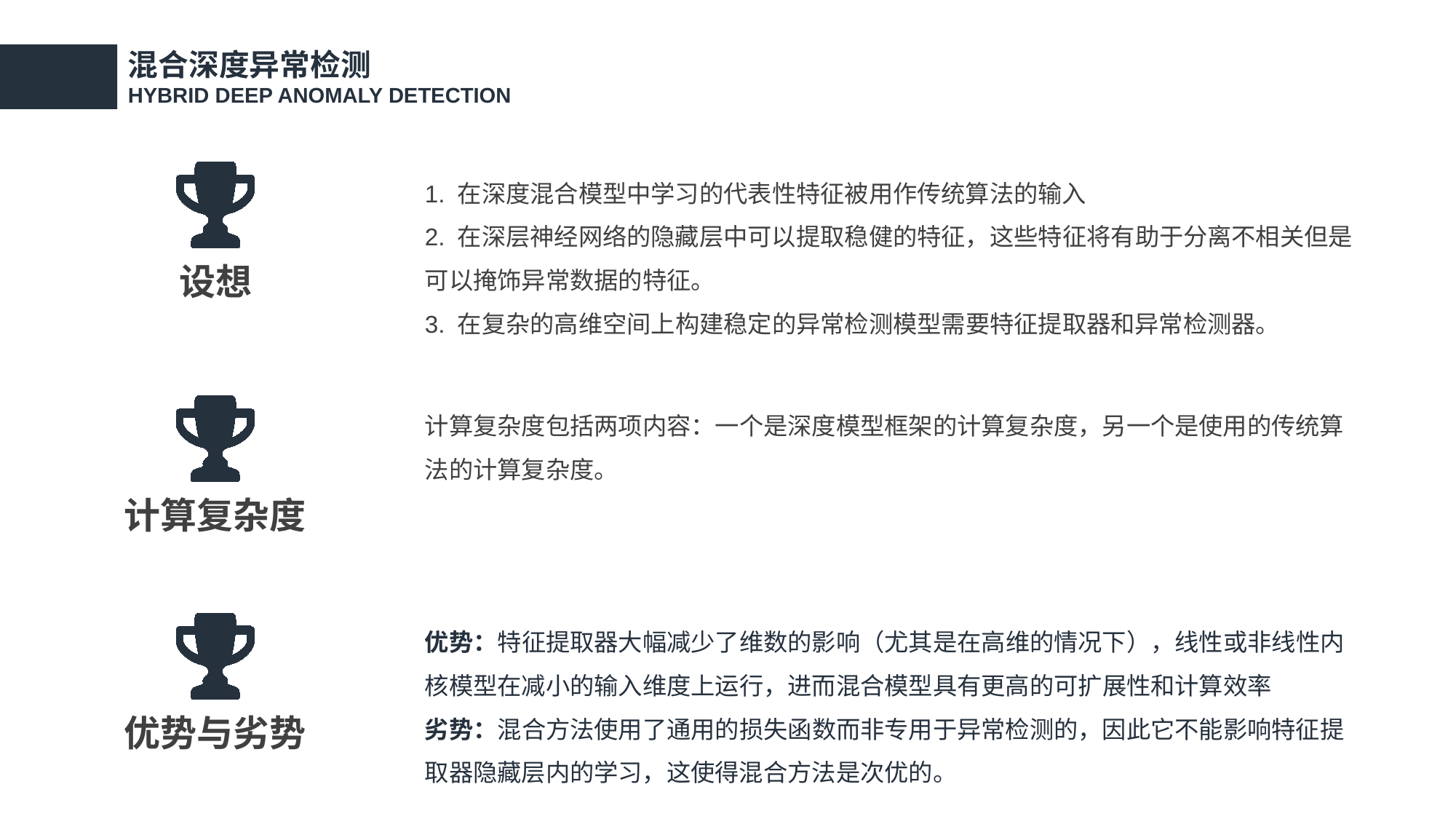

混合深度异常检测
HYBRID DEEP ANOMALY DETECTION

1. 在深度混合模型中学习的代表性特征被用作传统算法的输入
2. 在深层神经网络的隐藏层中可以提取稳健的特征，这些特征将有助于分离不相关但是可以掩饰异常数据的特征。
3. 在复杂的高维空间上构建稳定的异常检测模型需要特征提取器和异常检测器。

设想
计算复杂度包括两项内容：一个是深度模型框架的计算复杂度，另一个是使用的传统算法的计算复杂度。

计算复杂度
优势：特征提取器大幅减少了维数的影响（尤其是在高维的情况下），线性或非线性内核模型在减小的输入维度上运行，进而混合模型具有更高的可扩展性和计算效率
劣势：混合方法使用了通用的损失函数而非专用于异常检测的，因此它不能影响特征提取器隐藏层内的学习，这使得混合方法是次优的。

优势与劣势